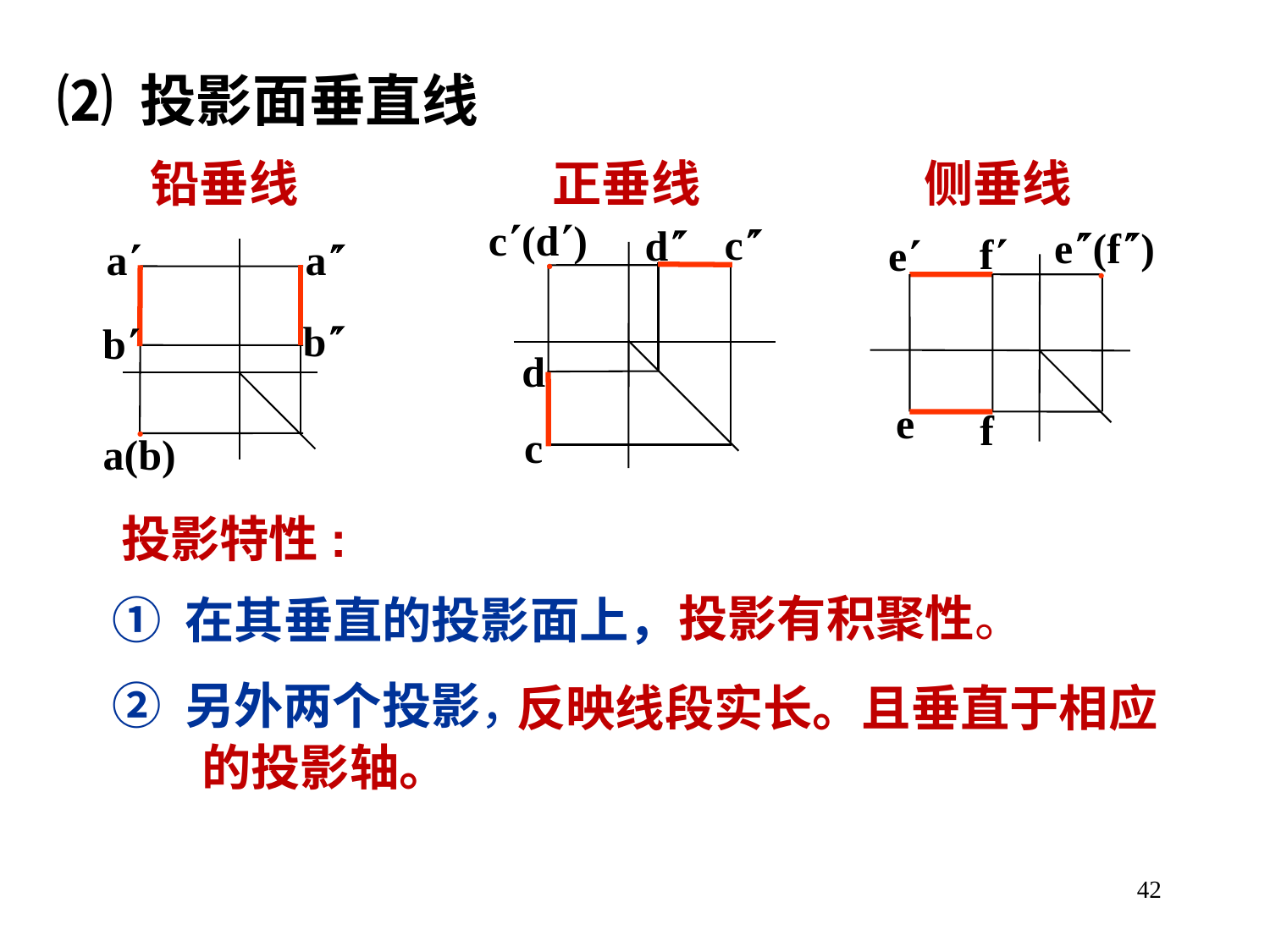

⑵ 投影面垂直线
铅垂线
正垂线
侧垂线
c′(d′)
c″
d″

●

d
c
e″(f″)
f′
e′

●

e
f
a″
a′

●

b″
b′
a(b)
投影特性:
投影有积聚性。
① 在其垂直的投影面上，
② 另外两个投影，
                           反映线段实长。且垂直于相应
的投影轴。
42